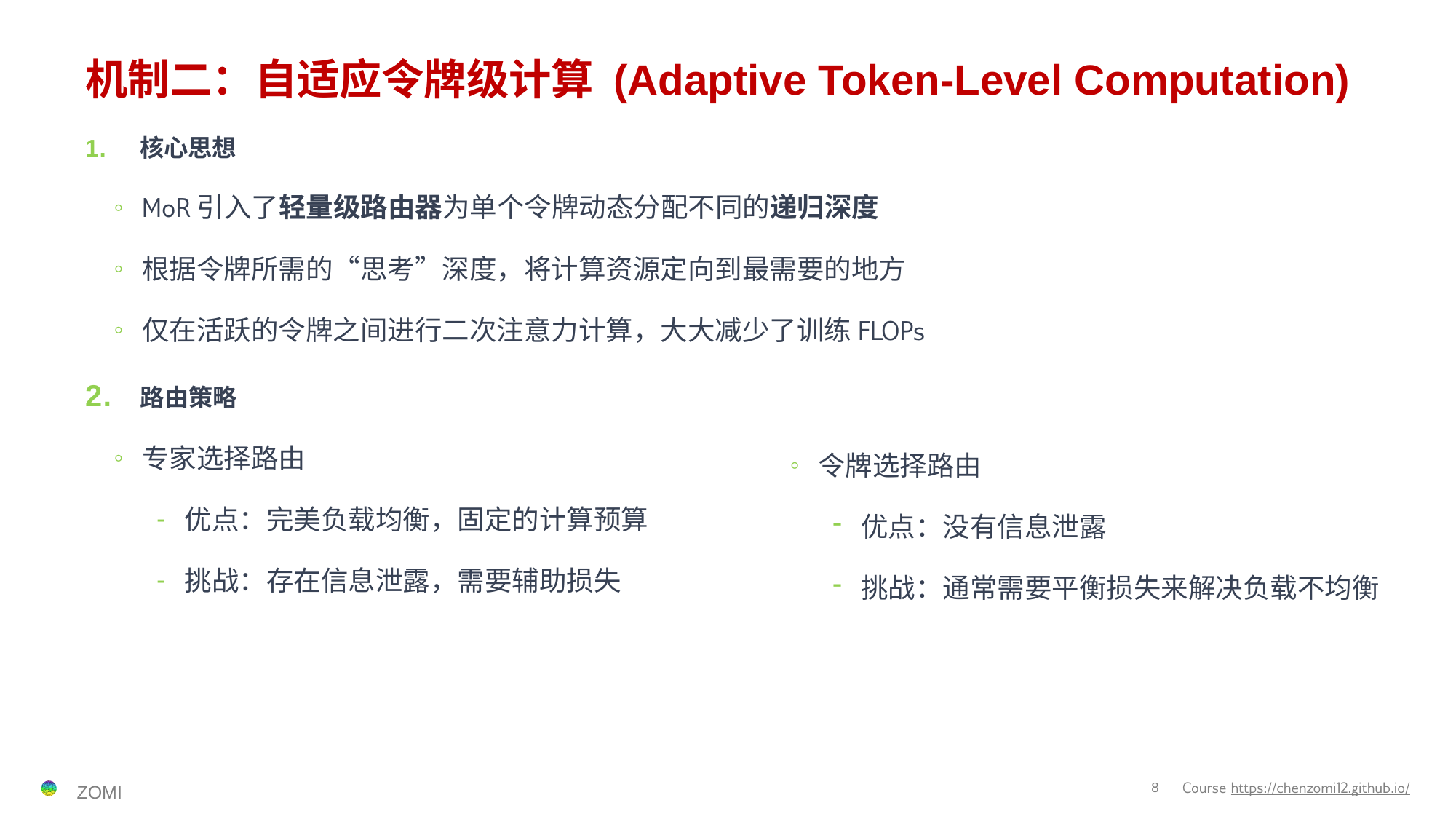

# 机制二：自适应令牌级计算 (Adaptive Token-Level Computation)
核心思想
MoR引入了轻量级路由器为单个令牌动态分配不同的递归深度
根据令牌所需的“思考”深度，将计算资源定向到最需要的地方
仅在活跃的令牌之间进行二次注意力计算，大大减少了训练FLOPs
 路由策略
专家选择路由
优点：完美负载均衡，固定的计算预算
挑战：存在信息泄露，需要辅助损失

令牌选择路由
优点：没有信息泄露
挑战：通常需要平衡损失来解决负载不均衡